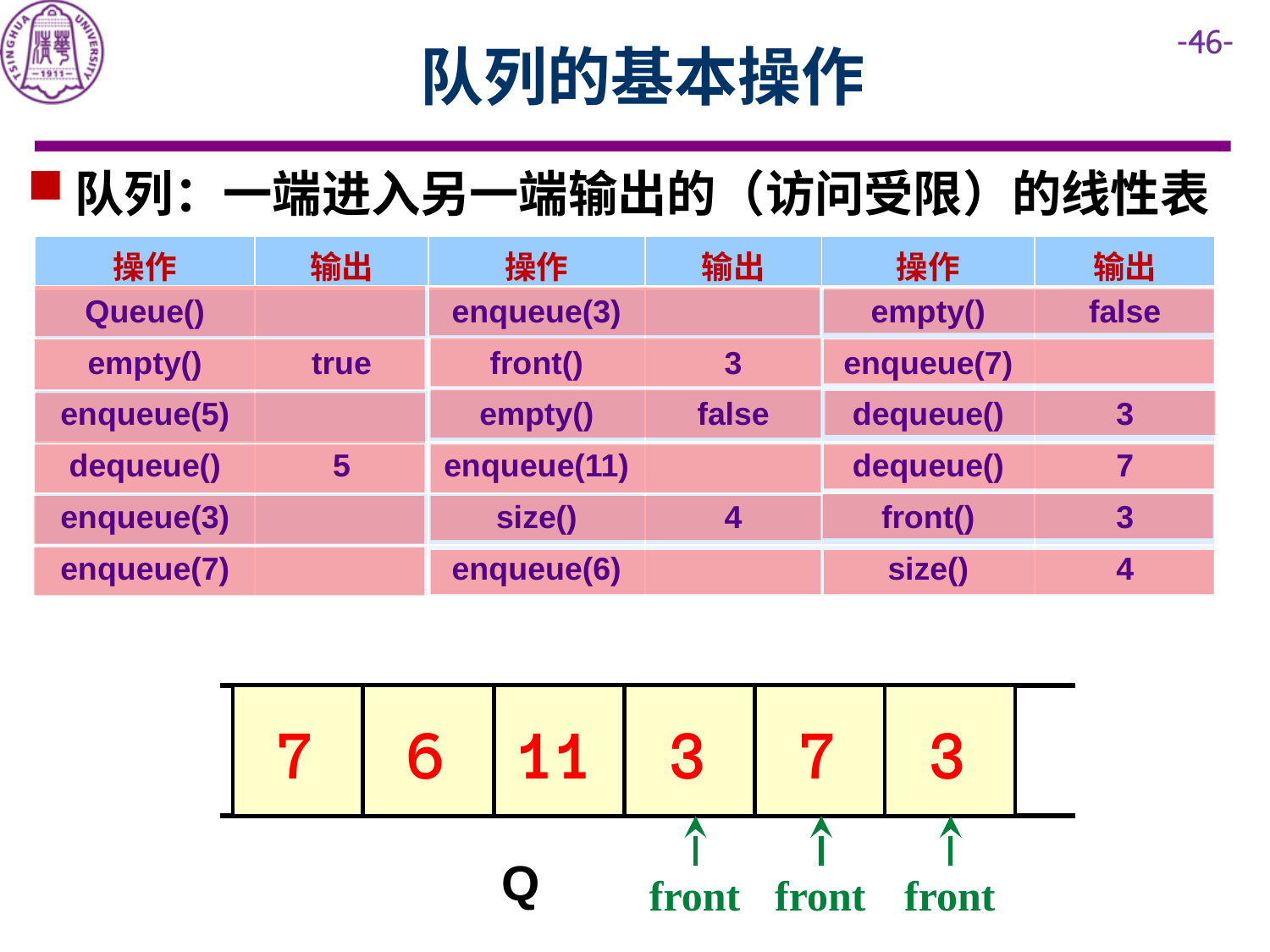

# 队列的基本操作
队列：一端进入另一端输出的（访问受限）的线性表
| 操作 | 输出 | 操作 | 输出 | 操作 | 输出 |
| --- | --- | --- | --- | --- | --- |
| Queue() |  | enqueue(3) |  | empty() | false |
| empty() | true | front() | 3 | enqueue(7) |  |
| enqueue(5) |  | empty() | false | dequeue() | 3 |
| dequeue() | 5 | enqueue(11) |  | dequeue() | 7 |
| enqueue(3) |  | size() | 4 | front() | 3 |
| enqueue(7) |  | enqueue(6) |  | size() | 4 |

7
6
11
3
7
5
3
front
front
front
Q